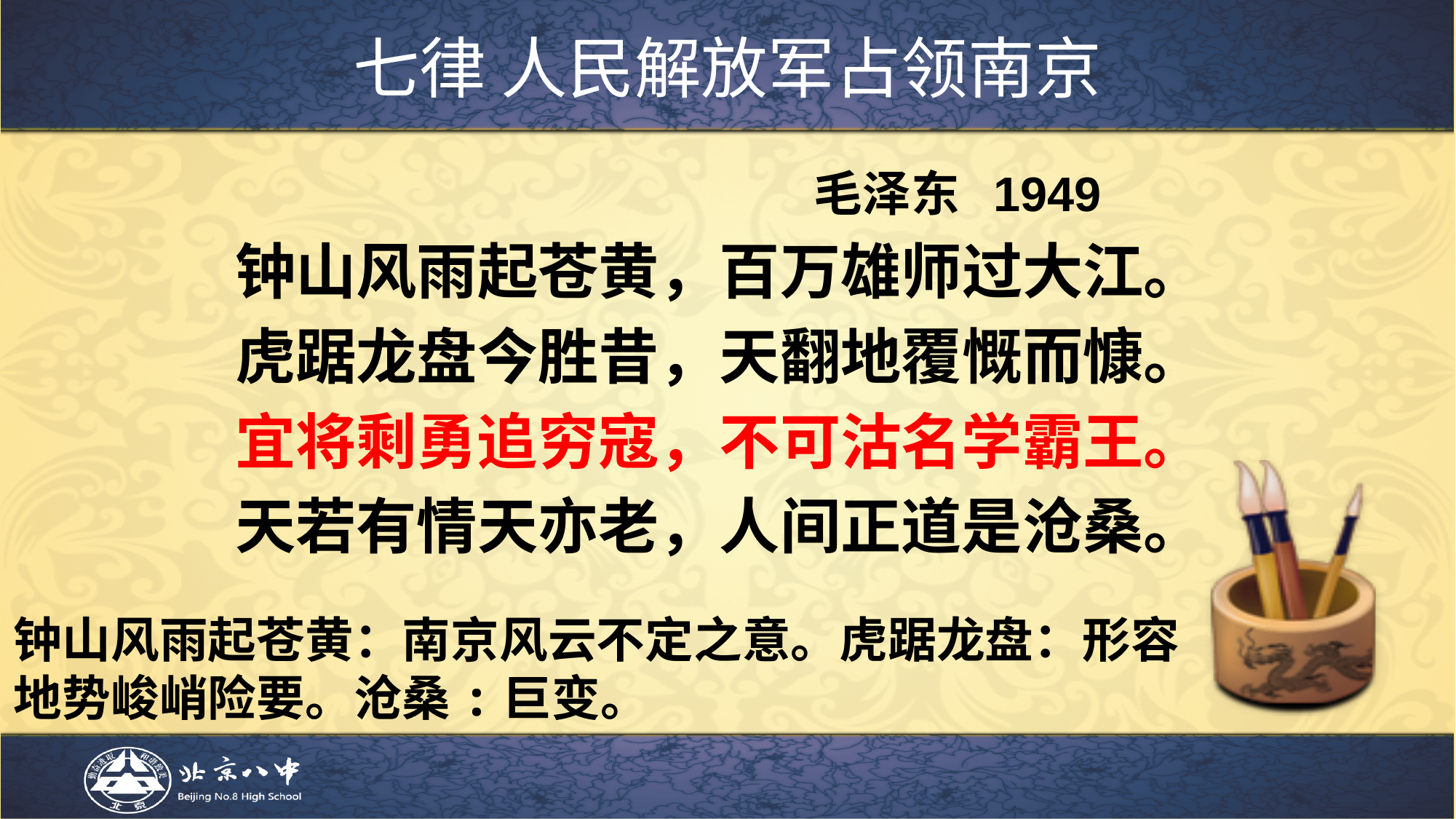

# 七律 人民解放军占领南京
                                                    毛泽东  1949
钟山风雨起苍黄，百万雄师过大江。
虎踞龙盘今胜昔，天翻地覆慨而慷。
宜将剩勇追穷寇，不可沽名学霸王。
天若有情天亦老，人间正道是沧桑。

钟山风雨起苍黄：南京风云不定之意。虎踞龙盘：形容地势峻峭险要。沧桑:巨变。